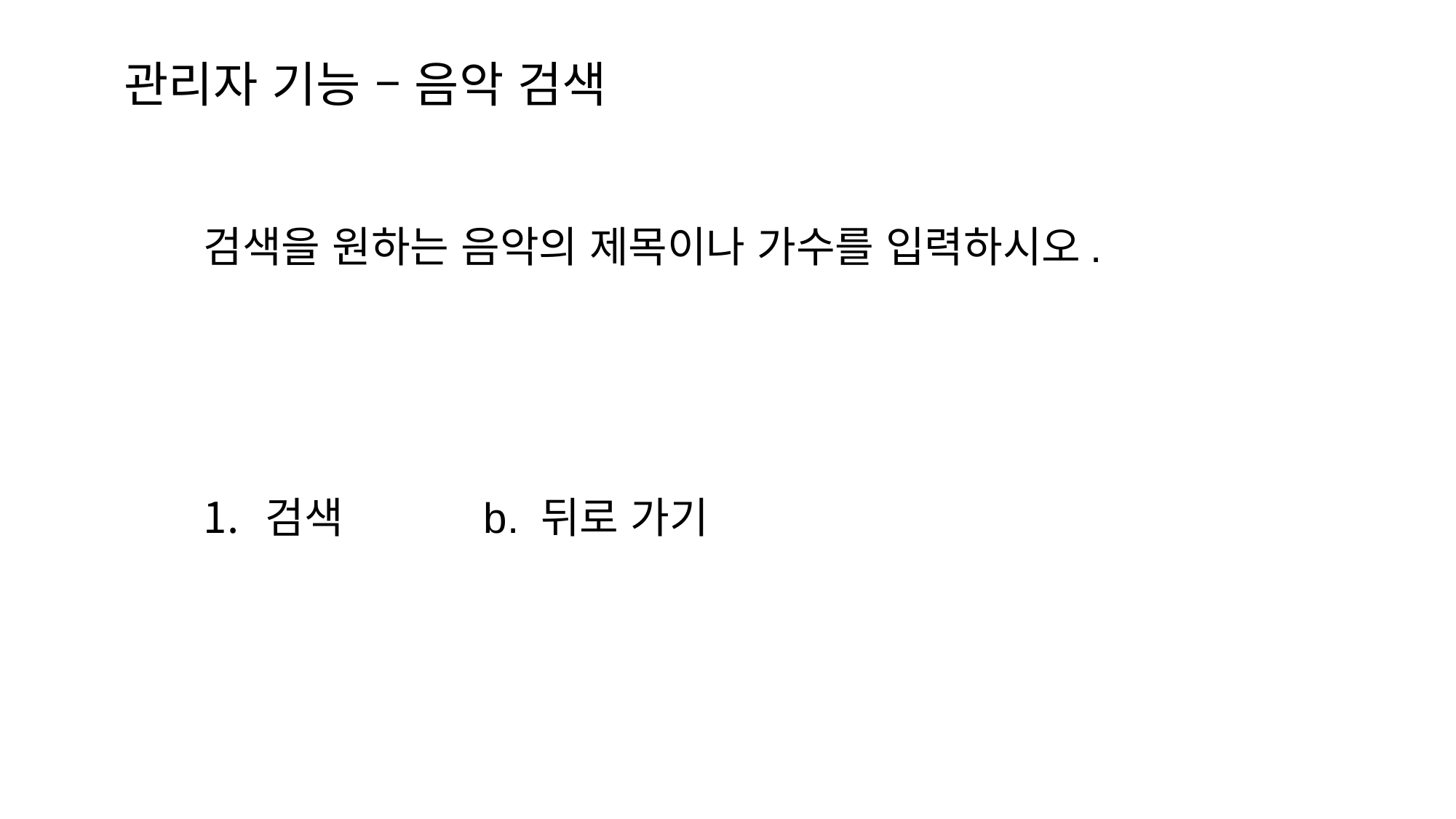

# 관리자 기능 – 음악 검색
검색을 원하는 음악의 제목이나 가수를 입력하시오.
검색		b. 뒤로 가기